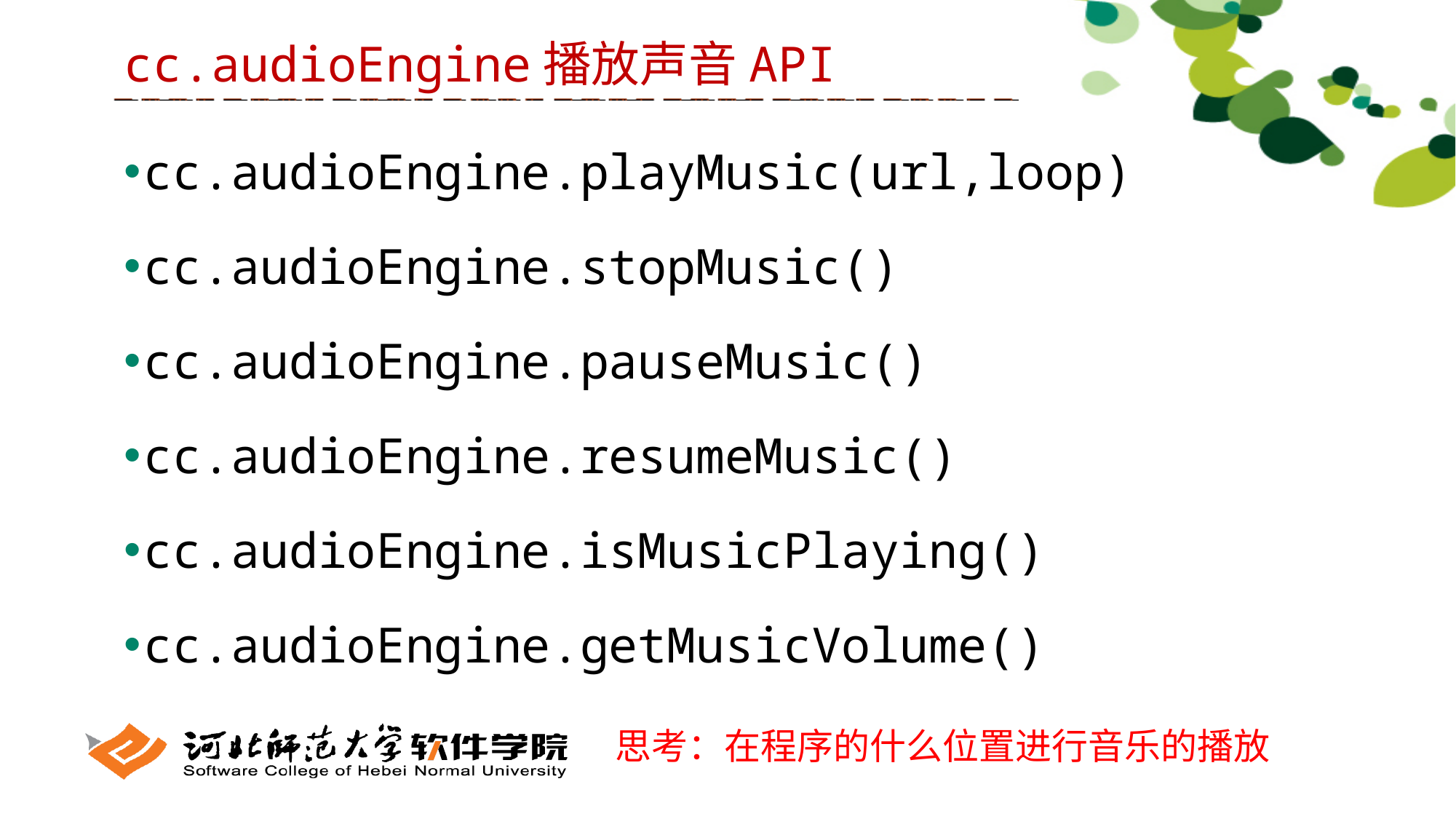

cc.audioEngine播放声音API
cc.audioEngine.playMusic(url,loop)
cc.audioEngine.stopMusic()
cc.audioEngine.pauseMusic()
cc.audioEngine.resumeMusic()
cc.audioEngine.isMusicPlaying()
cc.audioEngine.getMusicVolume()
思考：在程序的什么位置进行音乐的播放